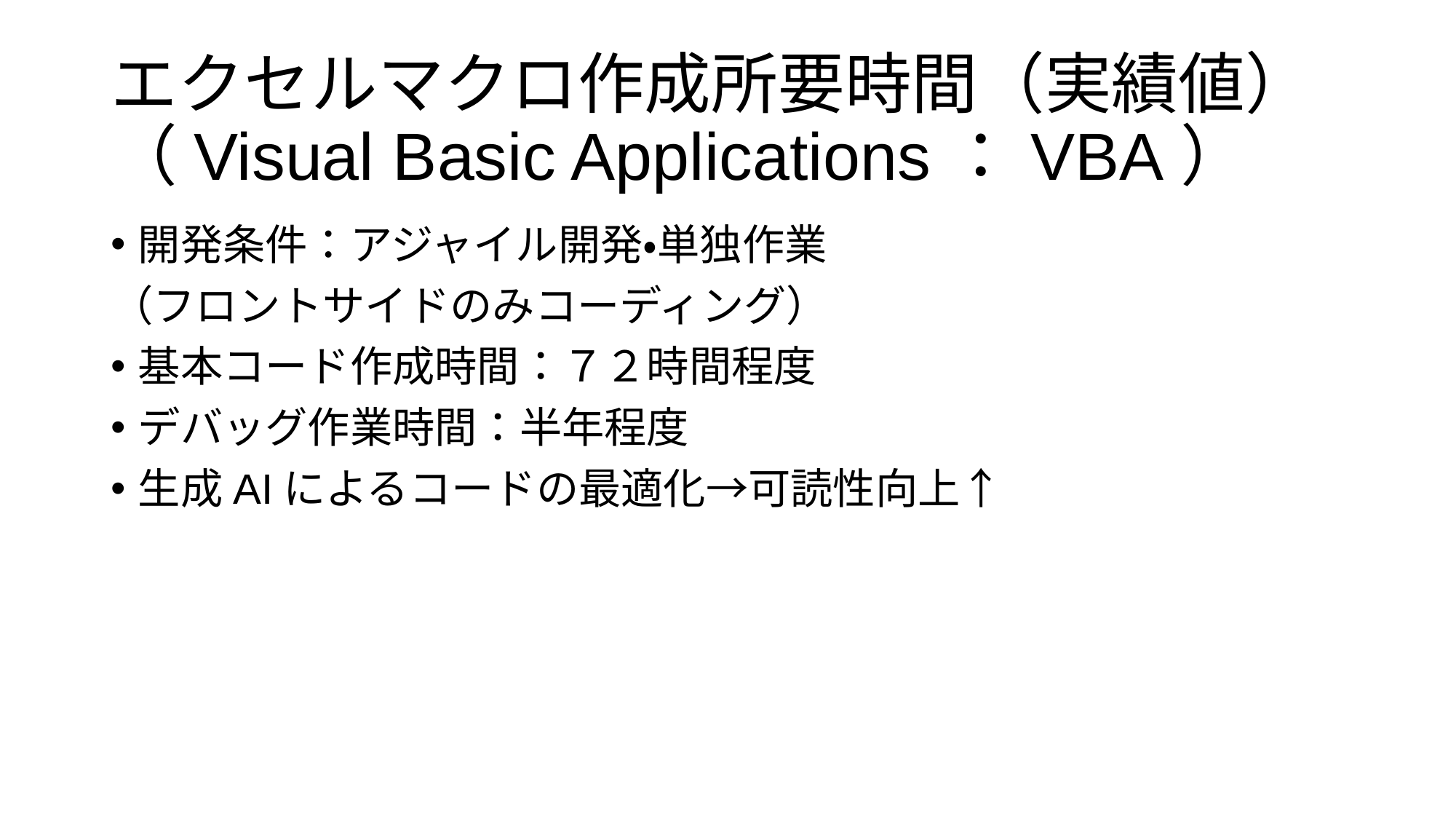

# エクセルマクロ作成所要時間（実績値） （Visual Basic Applications：VBA）
開発条件：アジャイル開発・単独作業
（フロントサイドのみコーディング）
基本コード作成時間：７２時間程度
デバッグ作業時間：半年程度
生成AIによるコードの最適化→可読性向上↑